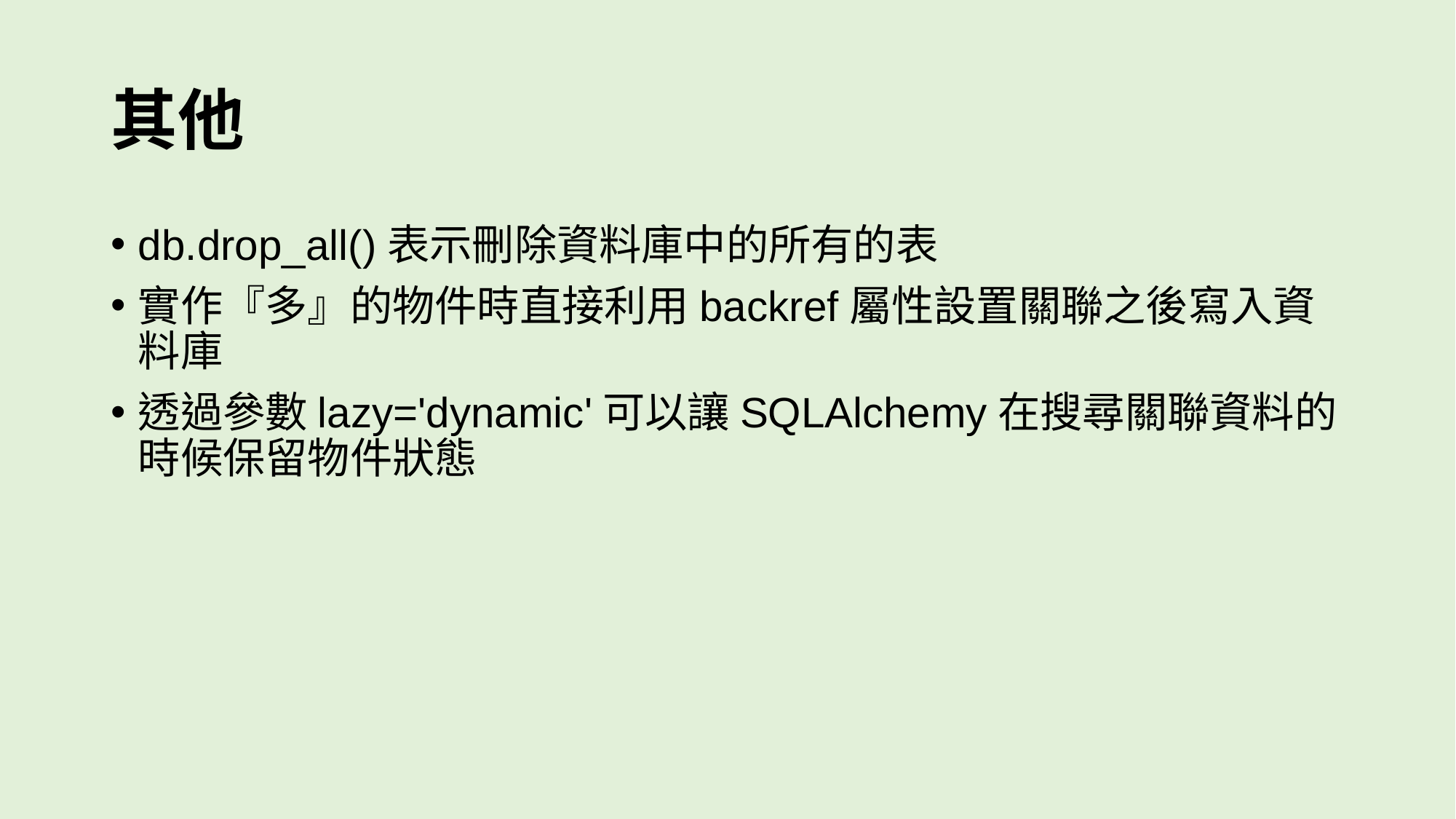

# 其他
db.drop_all()表示刪除資料庫中的所有的表
實作『多』的物件時直接利用backref屬性設置關聯之後寫入資料庫
透過參數lazy='dynamic'可以讓SQLAlchemy在搜尋關聯資料的時候保留物件狀態